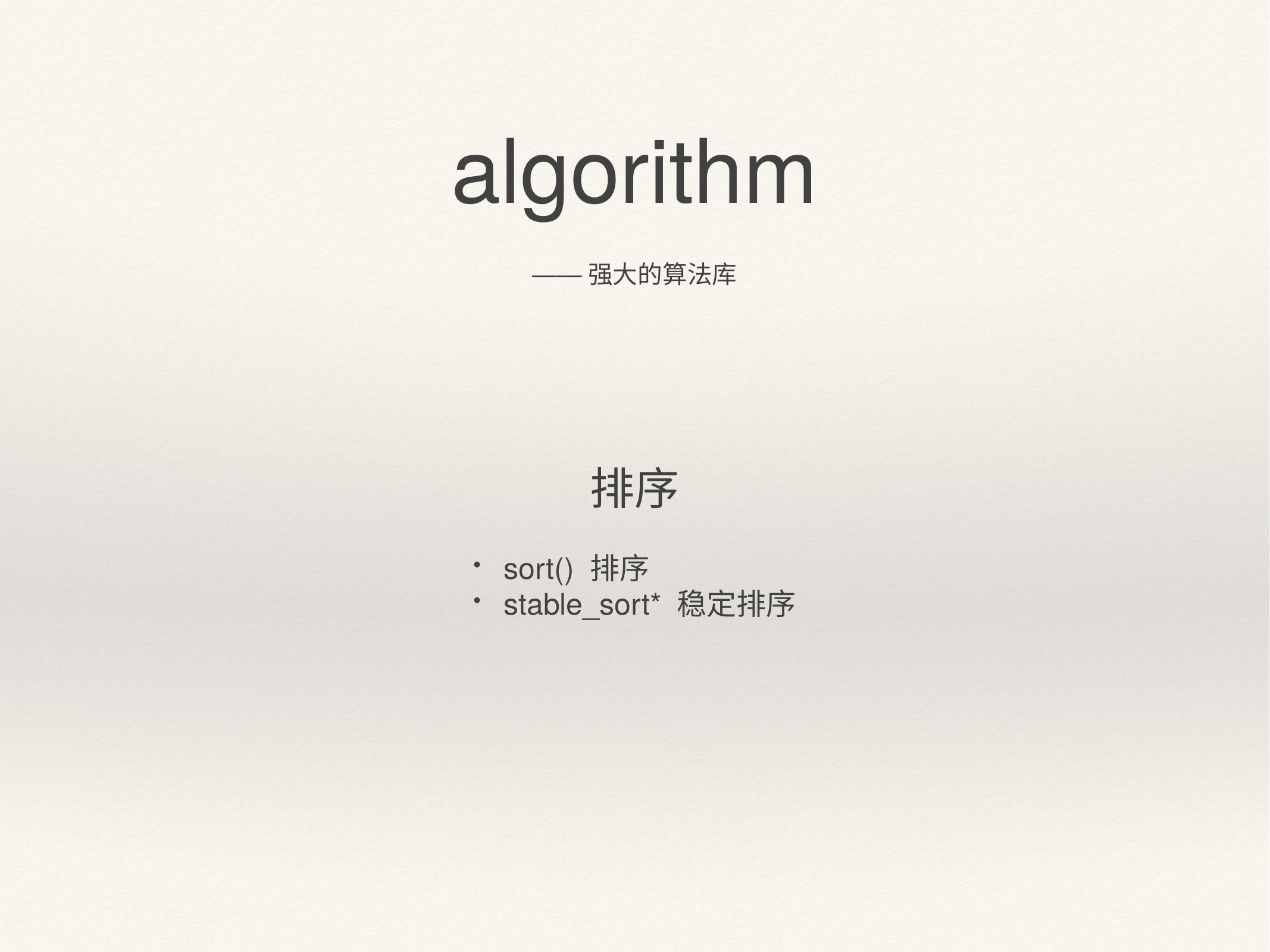

algorithm
——强大的算法库
排序

sort() 排序
stable_sort* 稳定排序